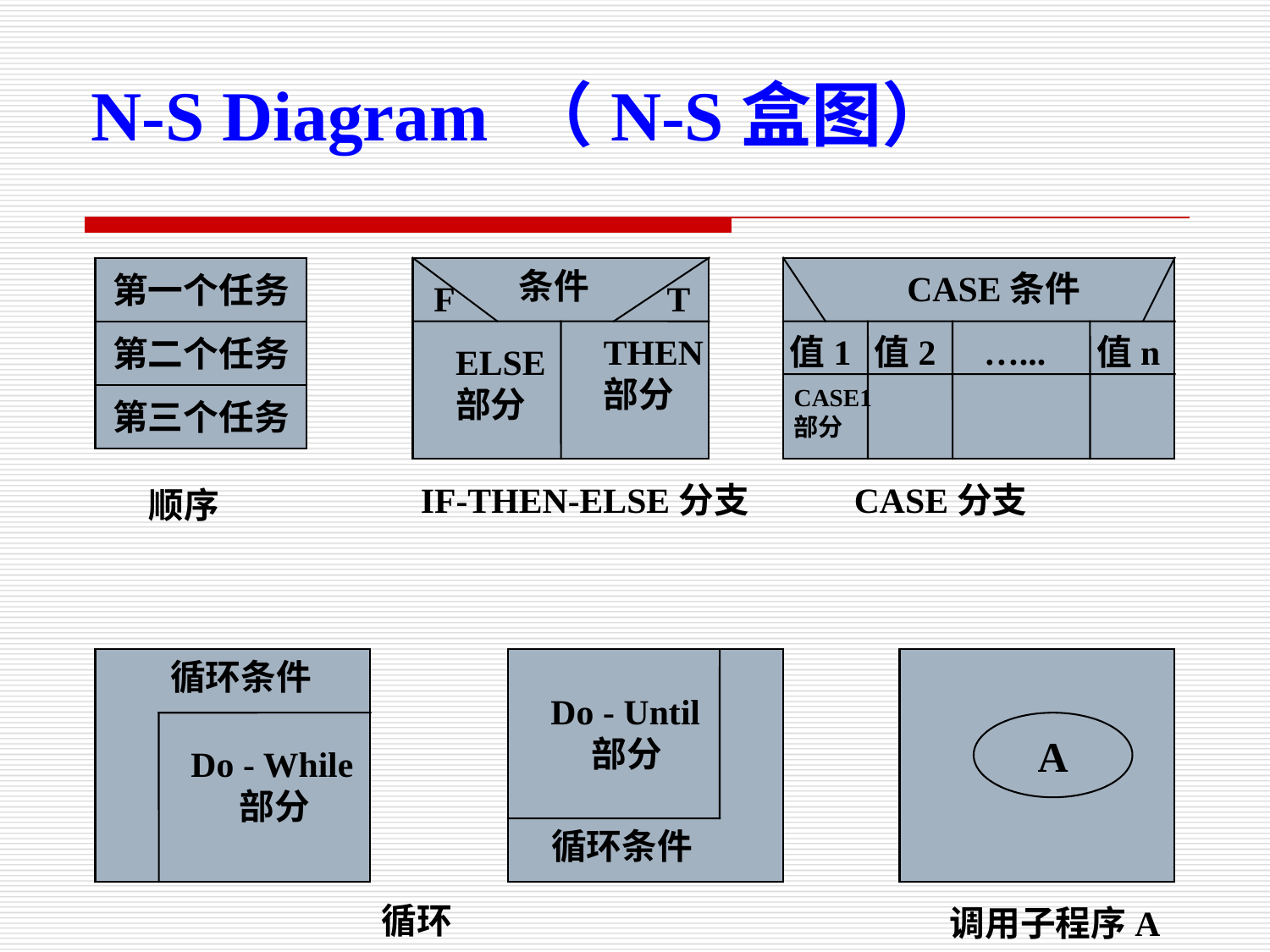

N-S Diagram （N-S盒图）
条件
第一个任务

CASE条件
F
T
第二个任务

THEN
部分
值1
值2
…...
值n
ELSE
部分

CASE1
部分
第三个任务
IF-THEN-ELSE分支
CASE分支
顺序
循环条件

Do - Until
    部分

A
Do - While
     部分
循环条件

循环
调用子程序A